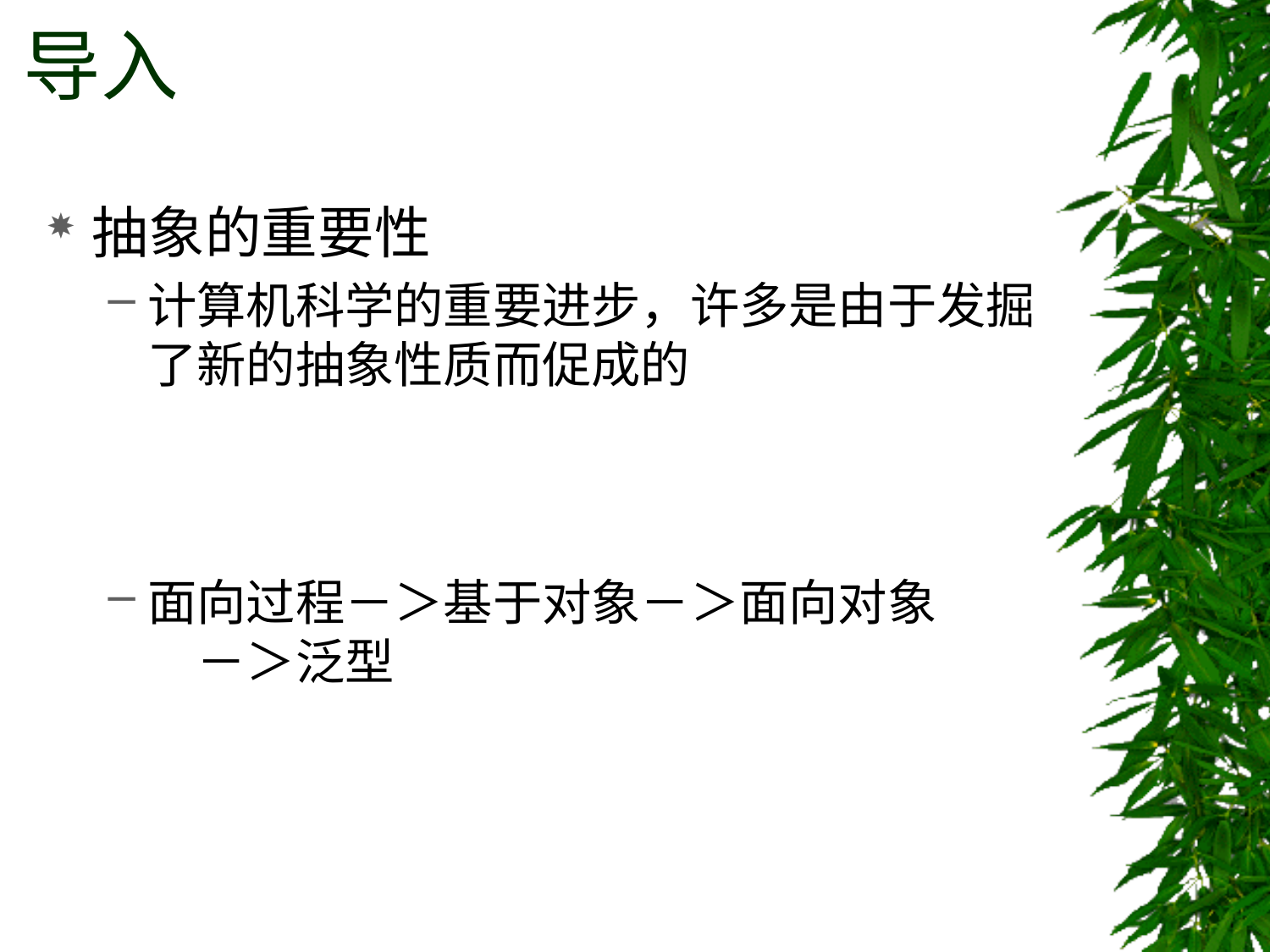

# 导入
抽象的重要性
计算机科学的重要进步，许多是由于发掘了新的抽象性质而促成的

面向过程－＞基于对象－＞面向对象　　　－＞泛型